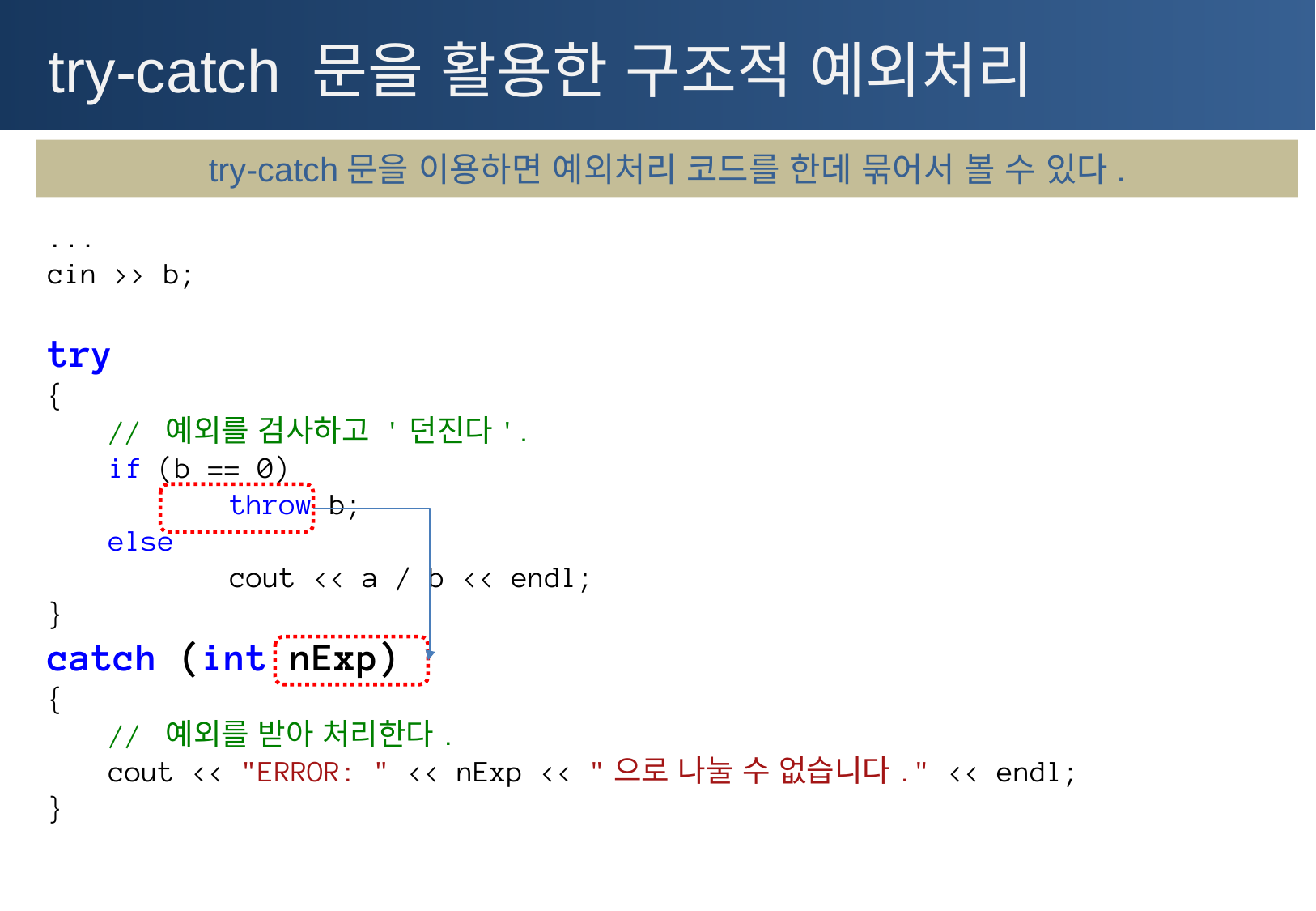

# try-catch 문을 활용한 구조적 예외처리
try-catch문을 이용하면 예외처리 코드를 한데 묶어서 볼 수 있다.
...
cin >> b;

try
{
// 예외를 검사하고 '던진다'.
if (b == 0)
	throw b;
else
	cout << a / b << endl;
}
catch (int nExp)
{
// 예외를 받아 처리한다.
cout << "ERROR: " << nExp << "으로 나눌 수 없습니다." << endl;
}